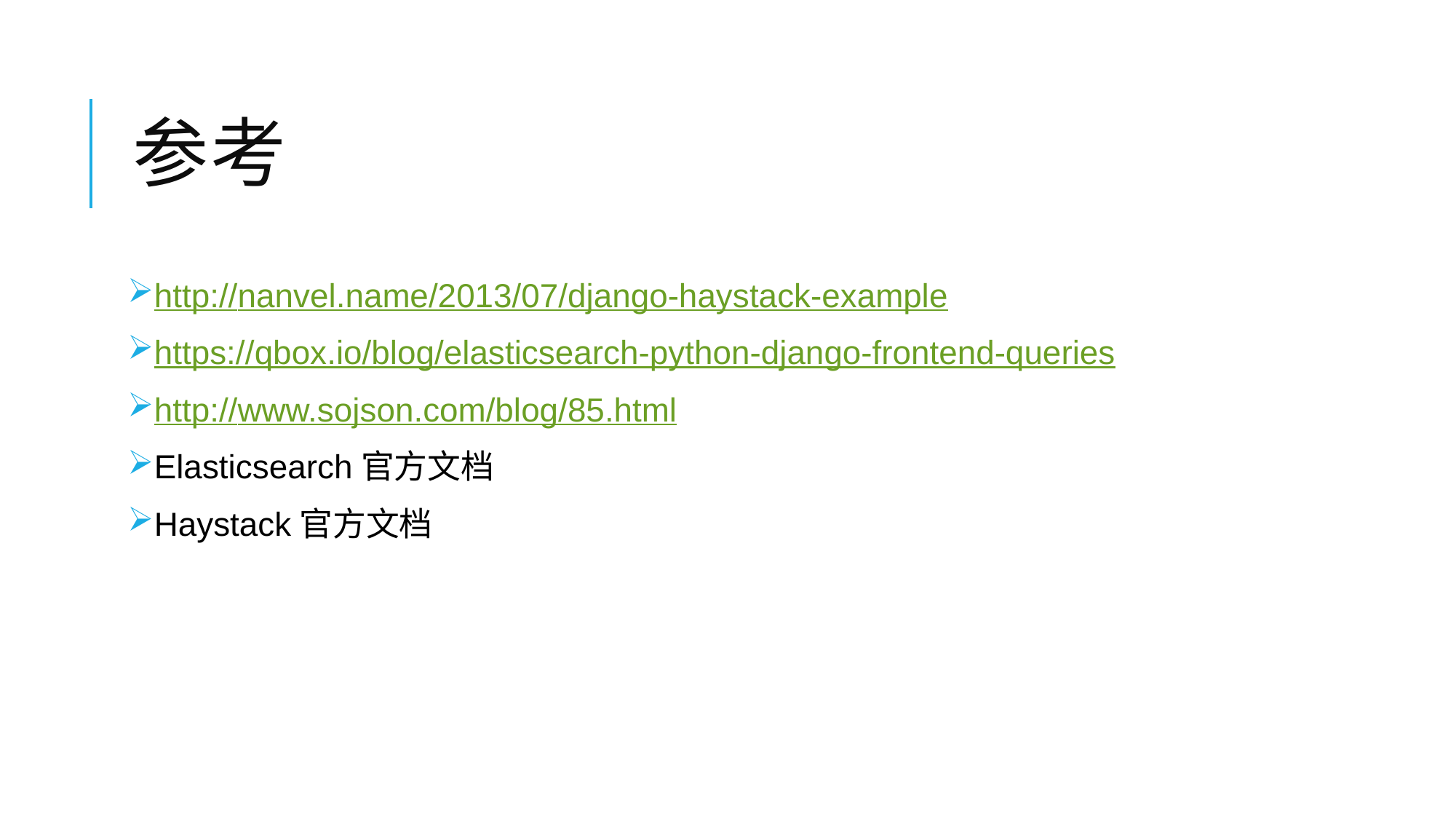

# 参考
http://nanvel.name/2013/07/django-haystack-example
https://qbox.io/blog/elasticsearch-python-django-frontend-queries
http://www.sojson.com/blog/85.html
Elasticsearch官方文档
Haystack官方文档